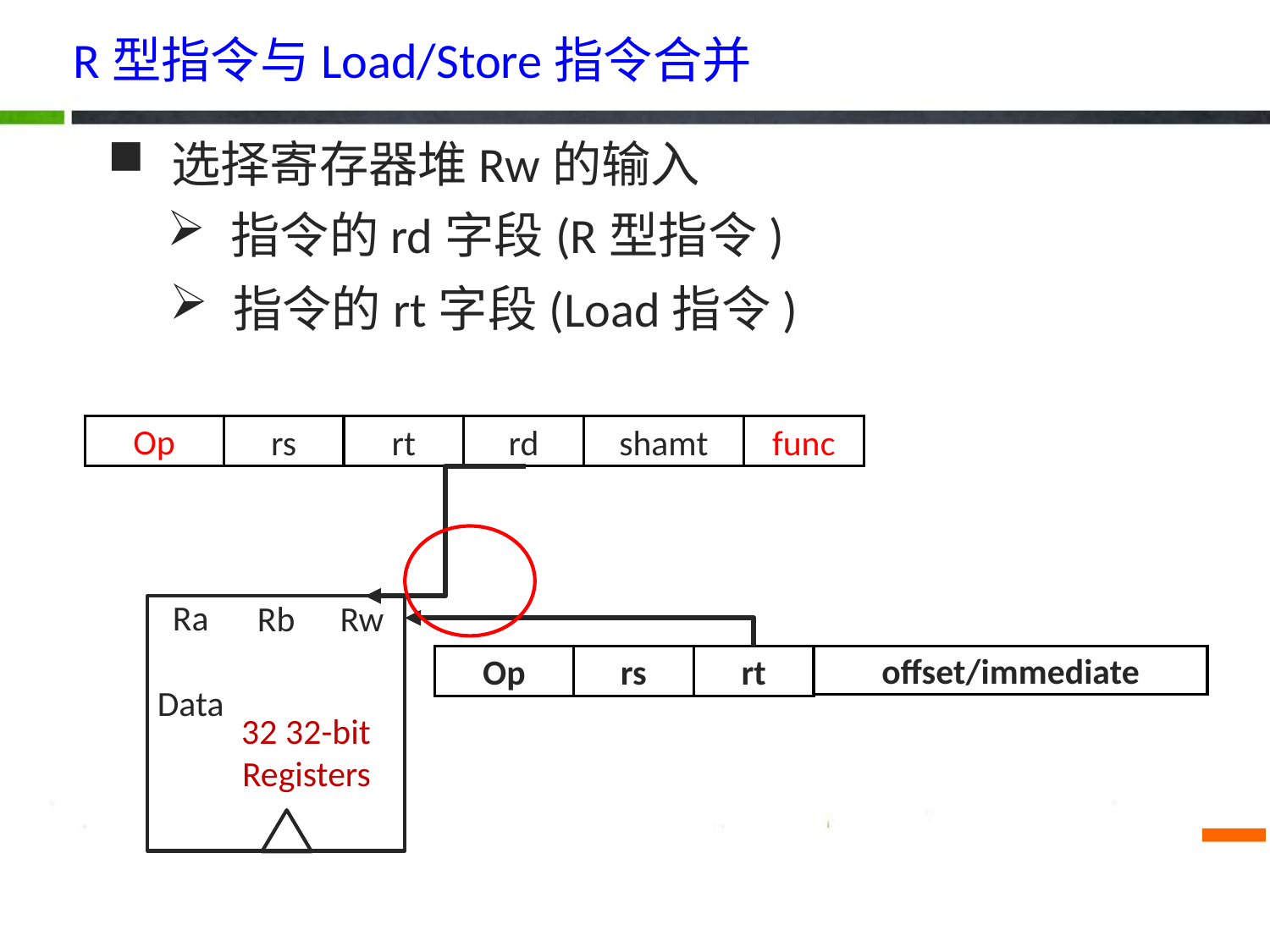

# R型指令与Load/Store指令合并
选择寄存器堆Rw的输入
指令的rd字段(R型指令)
指令的rt字段(Load指令)
Op
rs
rt
rd
shamt
func

Ra
Rb
Rw
Op
rs
rt
offset/immediate
Data
32 32-bit
Registers